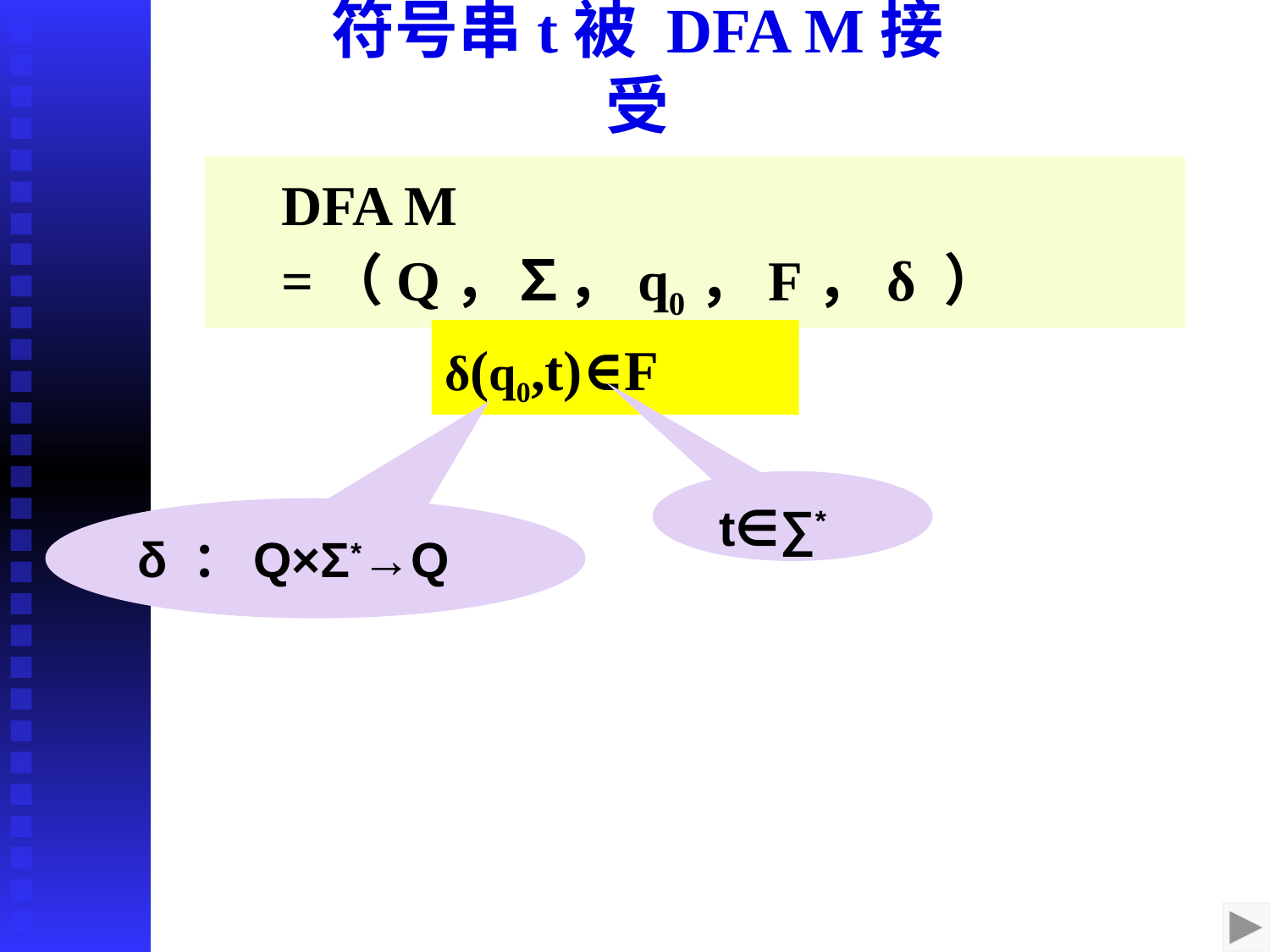

# 符号串t被 DFA M接受
DFA M =（Q，∑，q0，F，δ ）
δ(q0,t)∈F

t∈∑*
δ ：Q×Σ*→Q